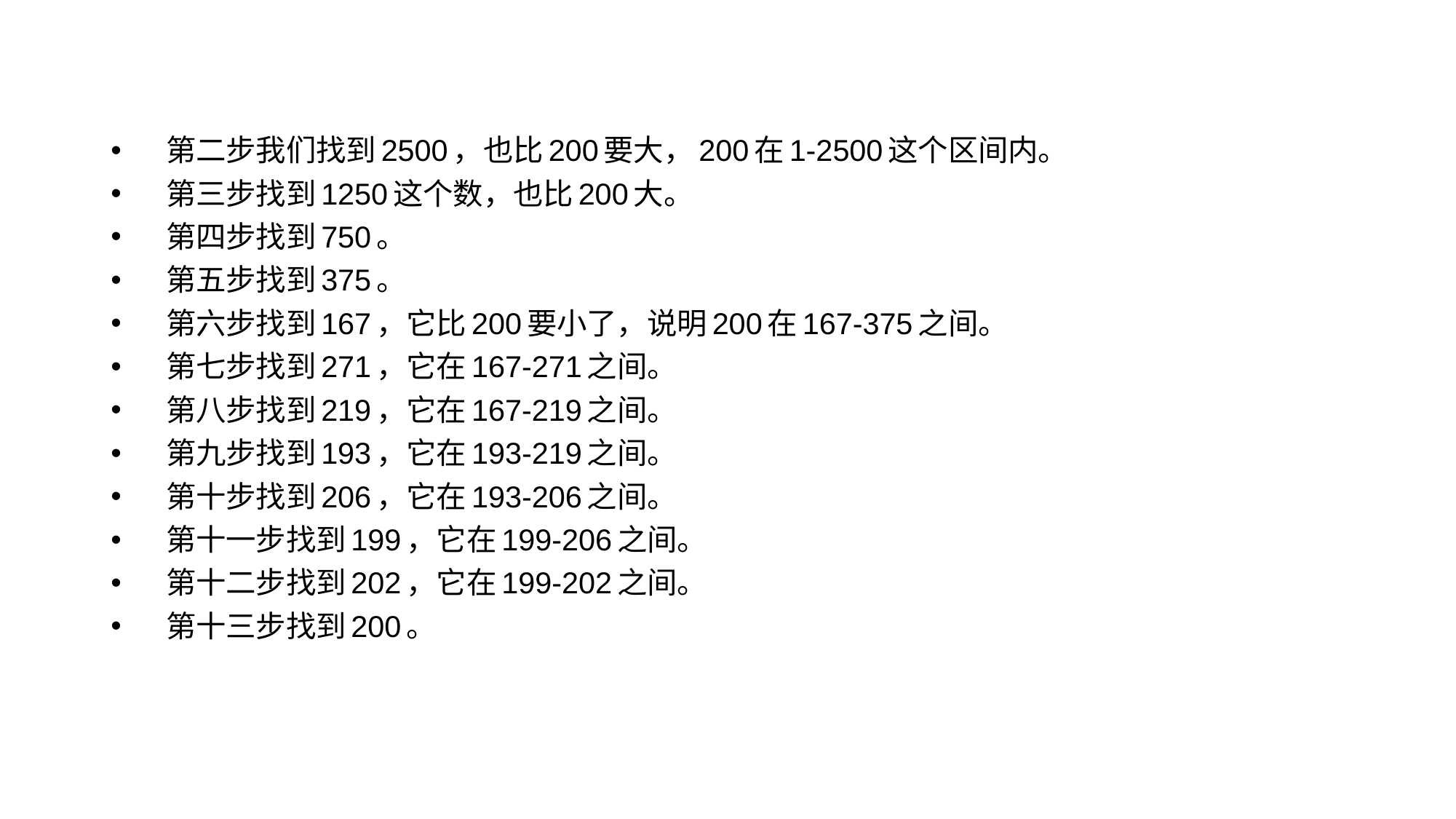

第二步我们找到2500，也比200要大，200在1-2500这个区间内。
　第三步找到1250这个数，也比200大。
　第四步找到750。
　第五步找到375。
　第六步找到167，它比200要小了，说明200在167-375之间。
　第七步找到271，它在167-271之间。
　第八步找到219，它在167-219之间。
　第九步找到193，它在193-219之间。
　第十步找到206，它在193-206之间。
　第十一步找到199，它在199-206之间。
　第十二步找到202，它在199-202之间。
　第十三步找到200。